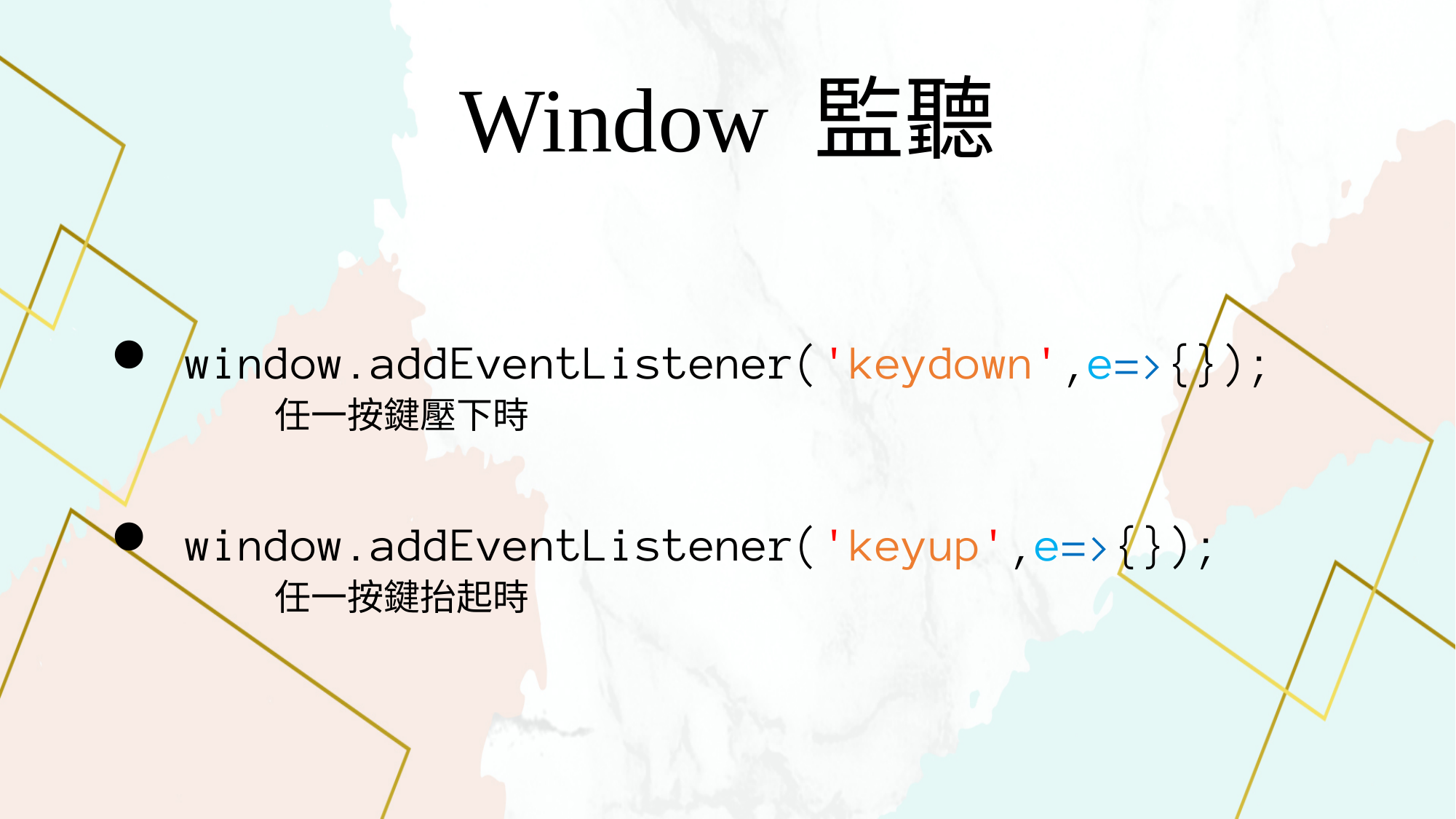

# Window 監聽
 window.addEventListener('keydown',e=>{});
	任一按鍵壓下時

 window.addEventListener('keyup',e=>{});
	任一按鍵抬起時